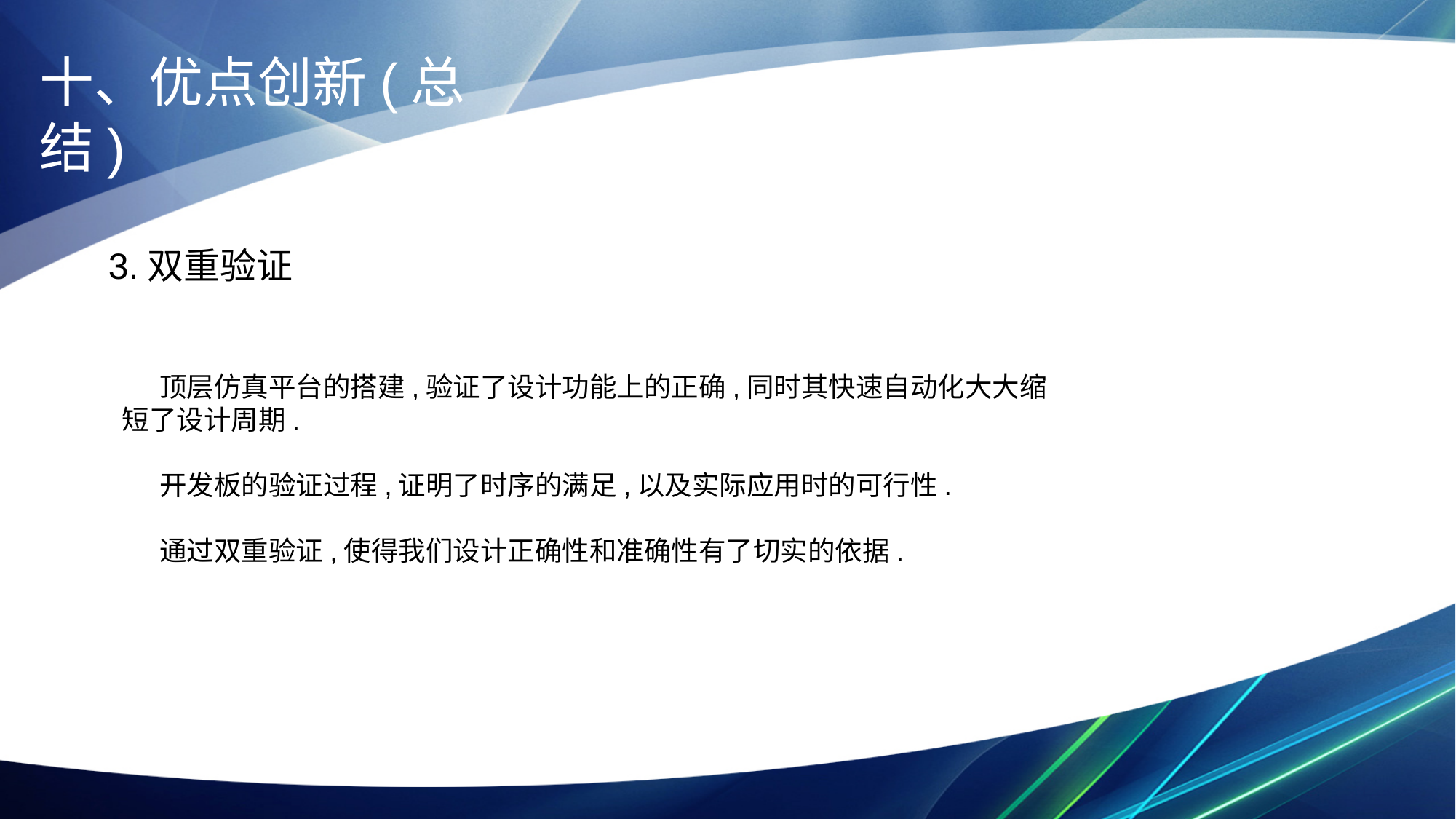

十、优点创新(总结)
3.双重验证
     顶层仿真平台的搭建,验证了设计功能上的正确,同时其快速自动化大大缩短了设计周期.

     开发板的验证过程,证明了时序的满足,以及实际应用时的可行性.

     通过双重验证,使得我们设计正确性和准确性有了切实的依据.